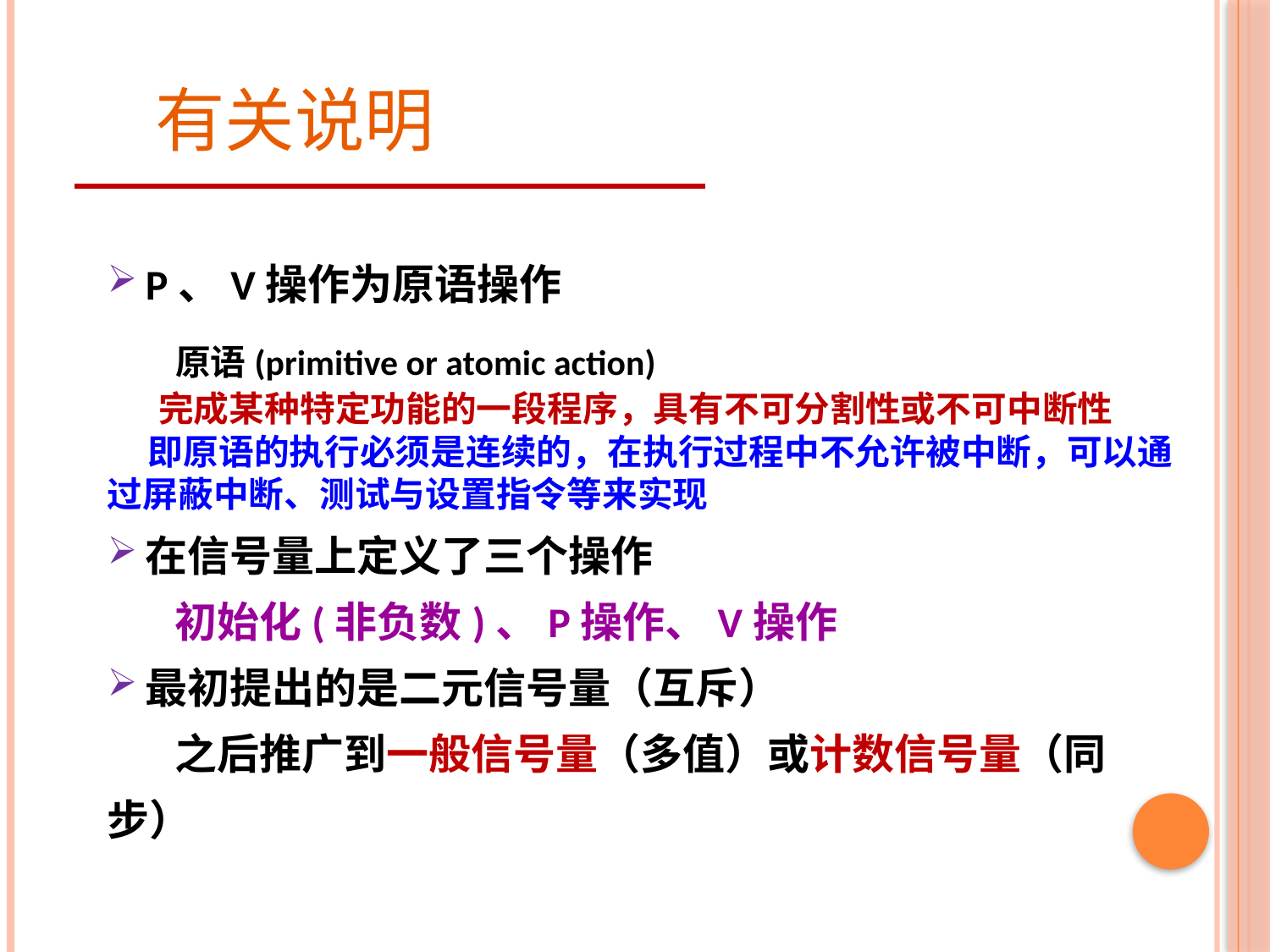

# 有关说明
P、V操作为原语操作
     原语(primitive or atomic action)
     完成某种特定功能的一段程序，具有不可分割性或不可中断性
    即原语的执行必须是连续的，在执行过程中不允许被中断，可以通过屏蔽中断、测试与设置指令等来实现
在信号量上定义了三个操作
      初始化(非负数)、P操作、V操作
最初提出的是二元信号量（互斥）
      之后推广到一般信号量（多值）或计数信号量（同步）